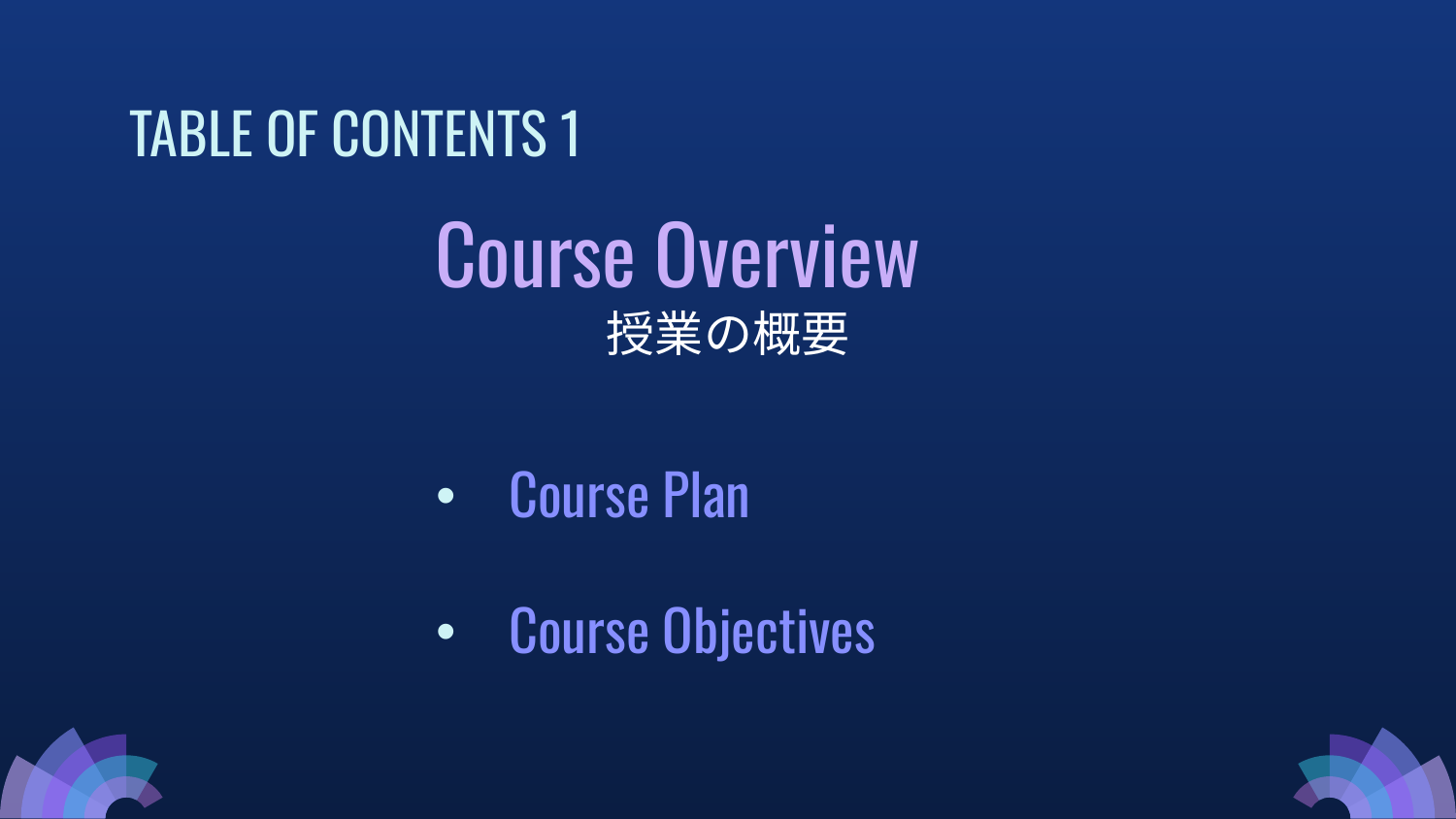

# TABLE OF CONTENTS 1
Course Overview
授業の概要
Course Plan

Course Objectives